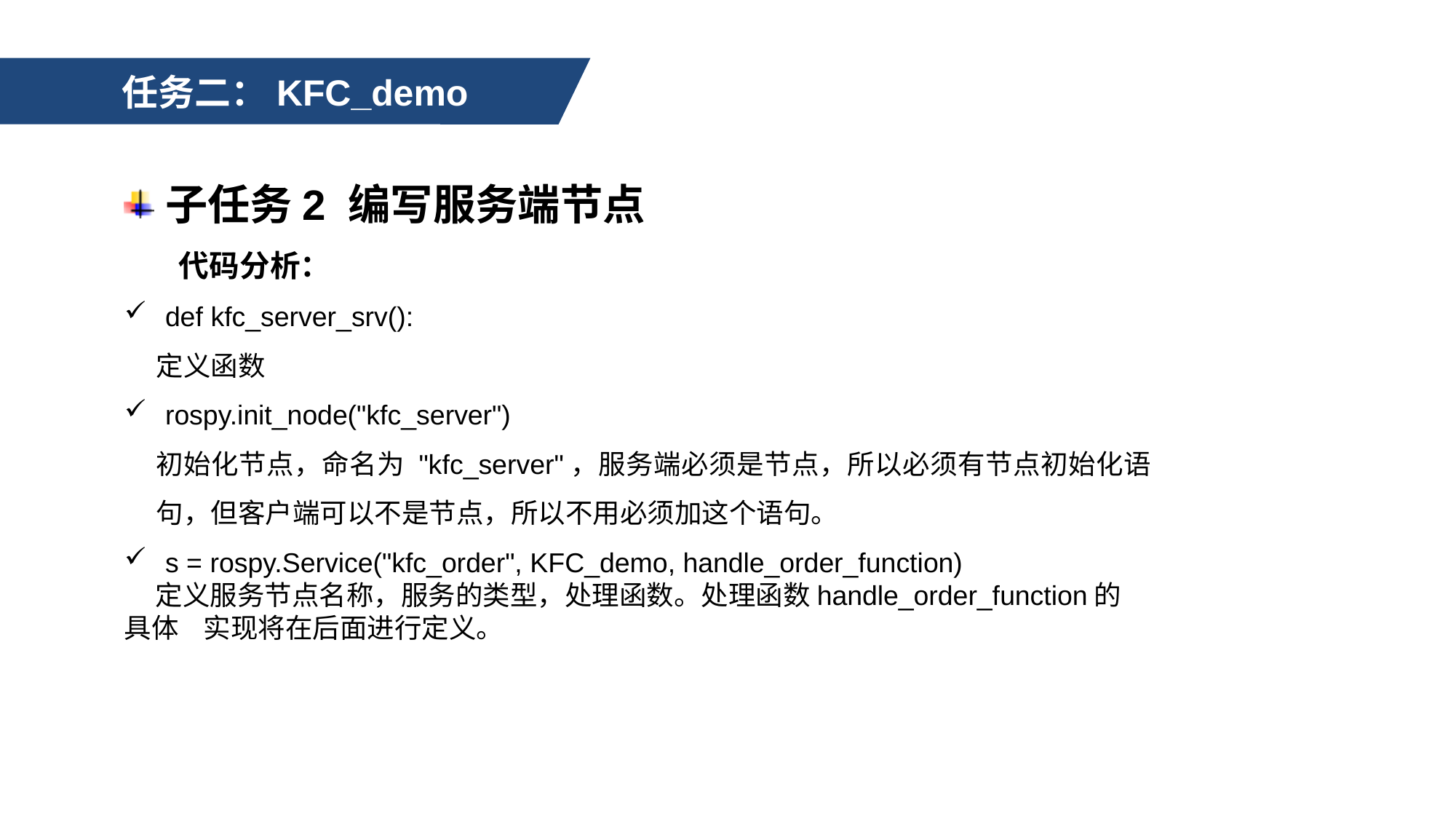

任务二：KFC_demo
子任务2 编写服务端节点
代码分析：
def kfc_server_srv():
定义函数
rospy.init_node("kfc_server")
初始化节点，命名为 "kfc_server"，服务端必须是节点，所以必须有节点初始化语句，但客户端可以不是节点，所以不用必须加这个语句。
s = rospy.Service("kfc_order", KFC_demo, handle_order_function)
    定义服务节点名称，服务的类型，处理函数。处理函数handle_order_function的   具体    实现将在后面进行定义。